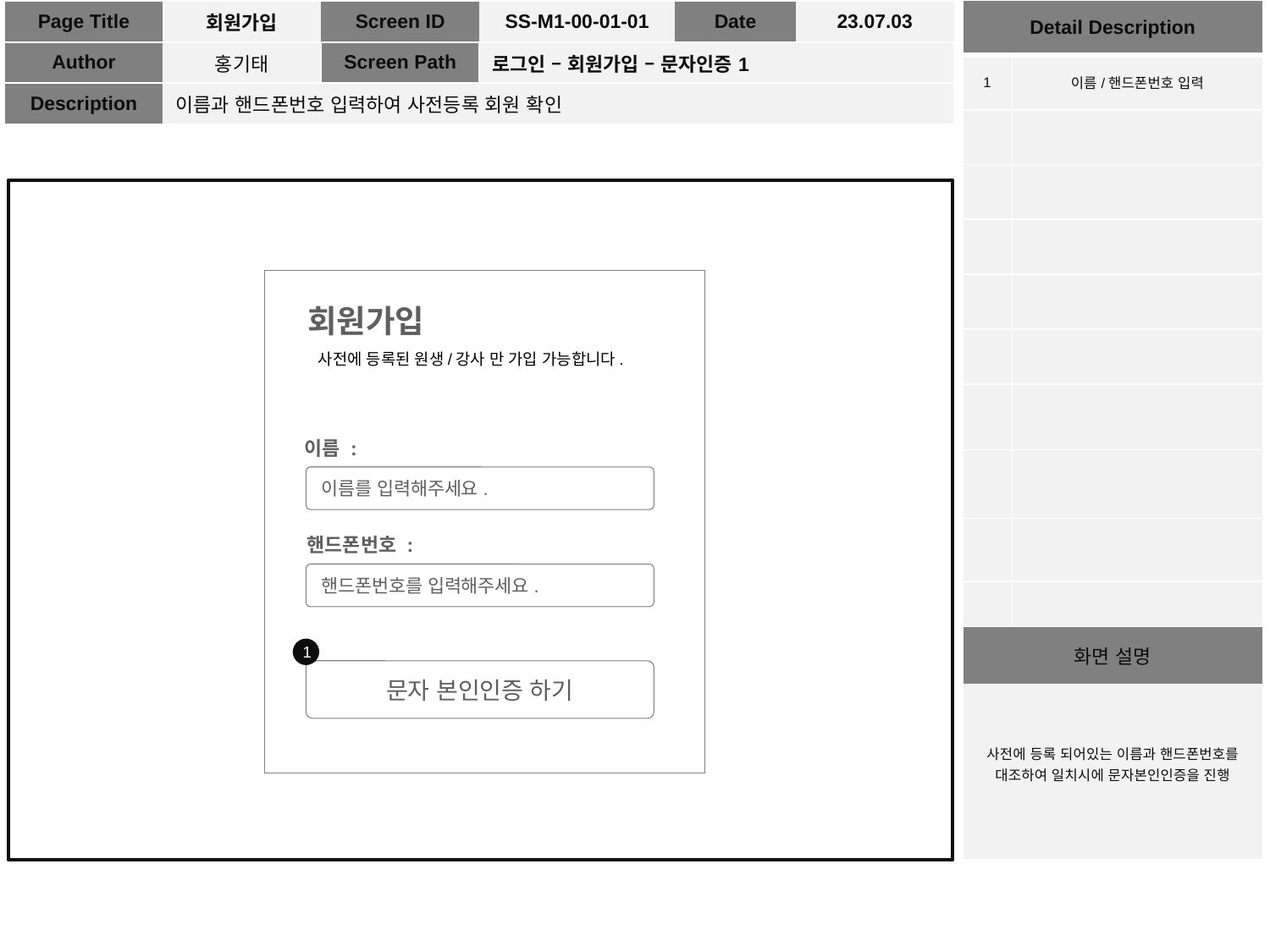

| Detail Description |  |
| --- | --- |
| 1 | 이름/핸드폰번호 입력 |
|  |  |
|  |  |
|  |  |
|  |  |
|  |  |
|  |  |
|  |  |
|  |  |
|  |  |
| 화면 설명 |  |
| 사전에 등록 되어있는 이름과 핸드폰번호를 대조하여 일치시에 문자본인인증을 진행 |  |
| Page Title | 회원가입 | Screen ID | SS-M1-00-01-01 | Date | 23.07.03 |
| --- | --- | --- | --- | --- | --- |
| Author | 홍기태 | Screen Path | 로그인 – 회원가입 – 문자인증1 |  |  |
| Description | 이름과 핸드폰번호 입력하여 사전등록 회원 확인 |  |  |  |  |

회원가입
사전에 등록된 원생/강사 만 가입 가능합니다.
이름 :
이름를 입력해주세요.
핸드폰번호 :
핸드폰번호를 입력해주세요.
1
문자 본인인증 하기